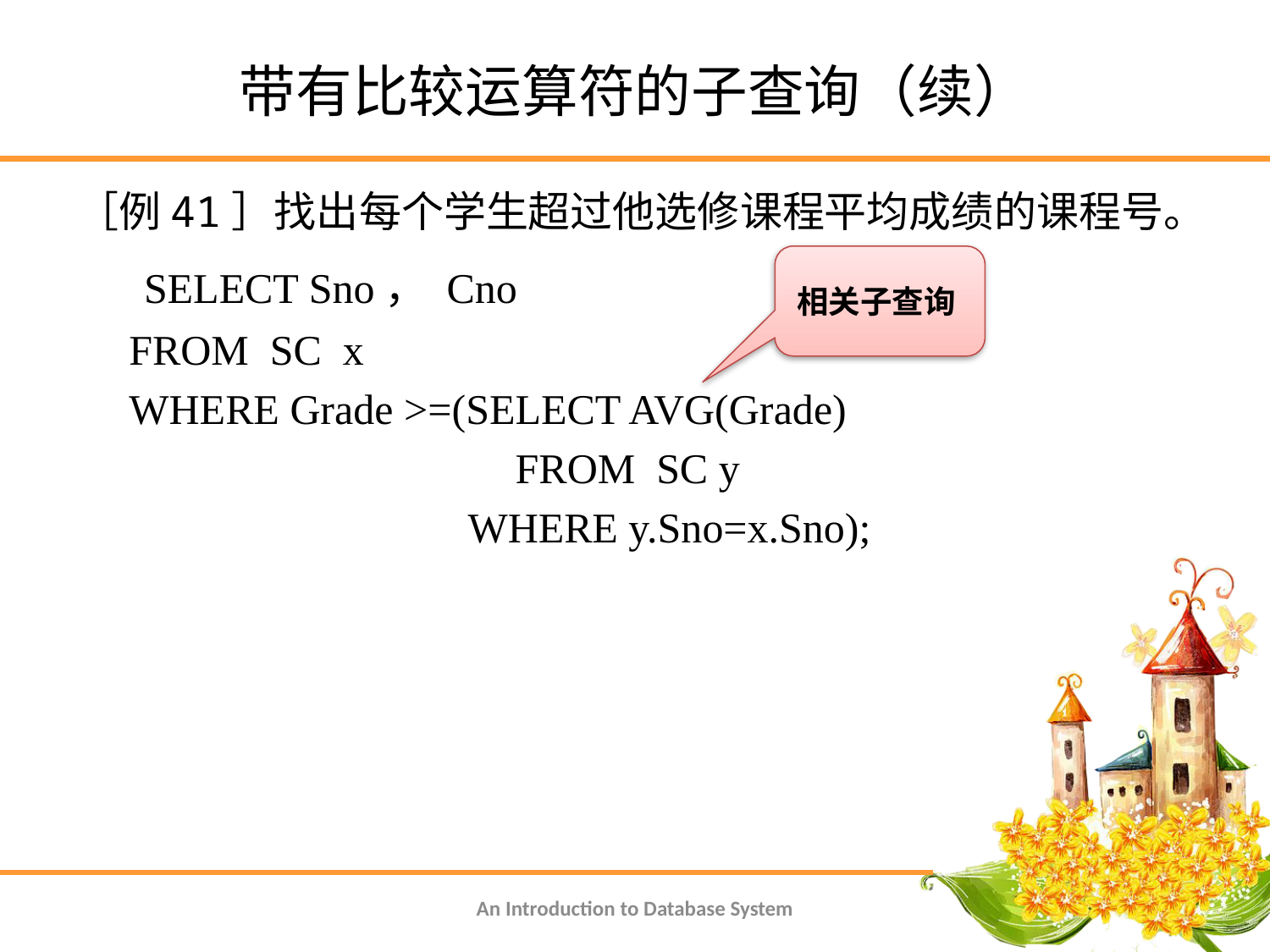

# 带有比较运算符的子查询（续）
［例41］找出每个学生超过他选修课程平均成绩的课程号。
  SELECT Sno， Cno
     FROM  SC  x
     WHERE Grade >=(SELECT AVG(Grade)
		                         FROM  SC y
                                     WHERE y.Sno=x.Sno);
相关子查询
An Introduction to Database System